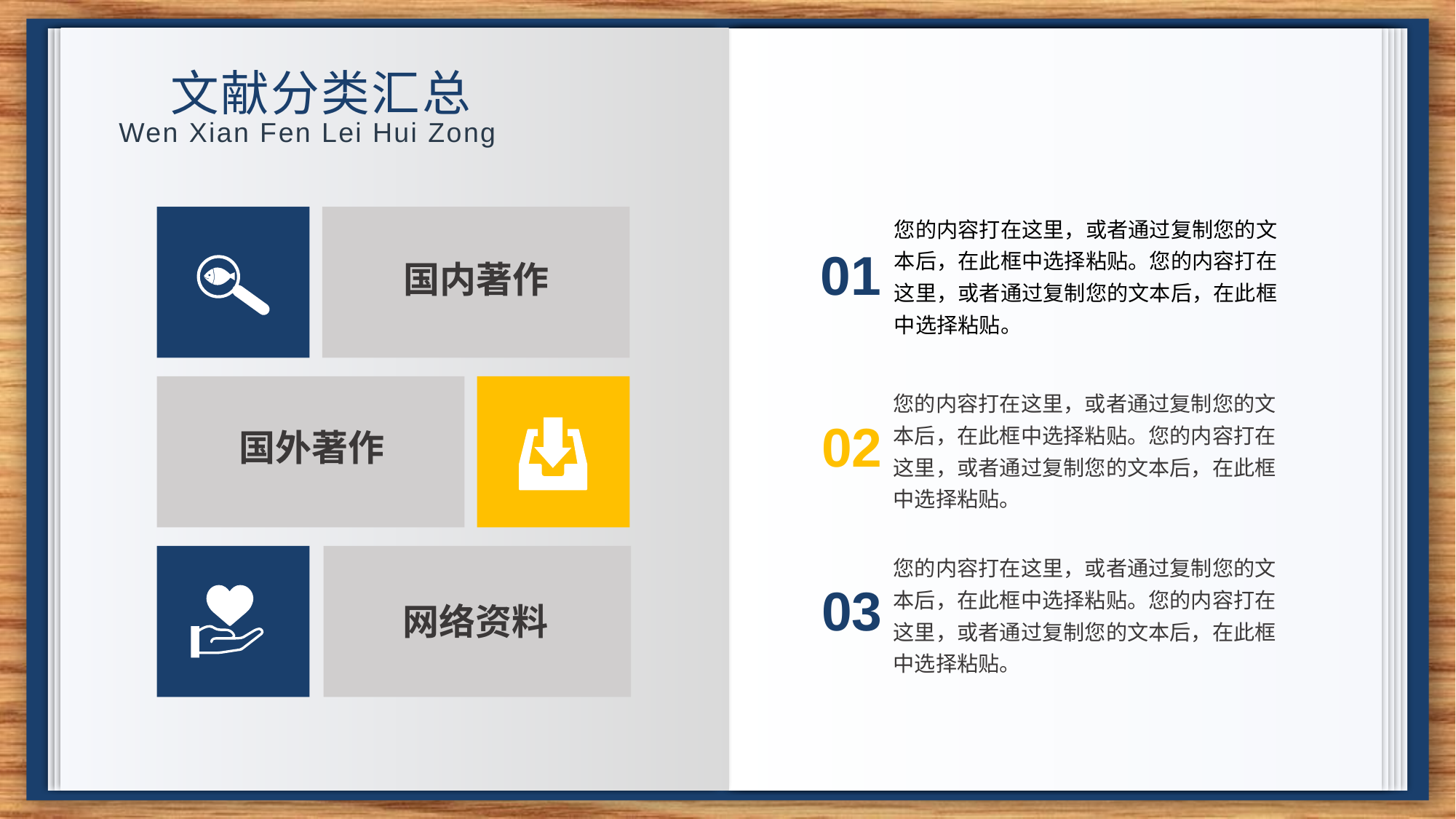

文献分类汇总
Wen Xian Fen Lei Hui Zong
您的内容打在这里，或者通过复制您的文本后，在此框中选择粘贴。您的内容打在这里，或者通过复制您的文本后，在此框中选择粘贴。

国内著作

01

国外著作

您的内容打在这里，或者通过复制您的文本后，在此框中选择粘贴。您的内容打在这里，或者通过复制您的文本后，在此框中选择粘贴。
02
您的内容打在这里，或者通过复制您的文本后，在此框中选择粘贴。您的内容打在这里，或者通过复制您的文本后，在此框中选择粘贴。

网络资料

03